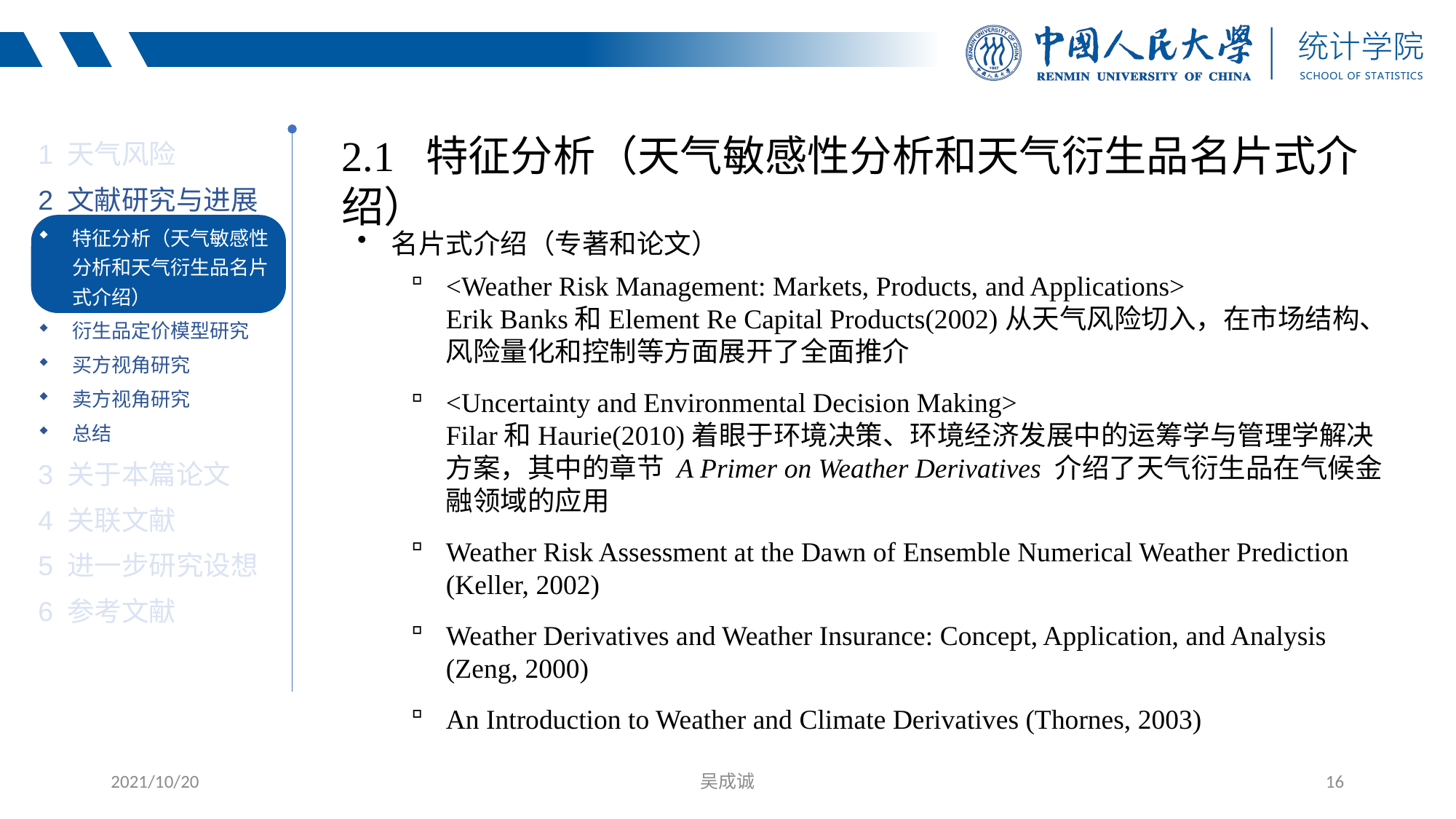

1 天气风险
2 文献研究与进展
特征分析（天气敏感性分析和天气衍生品名片式介绍）
衍生品定价模型研究
买方视角研究
卖方视角研究
总结
3 关于本篇论文
4 关联文献
5 进一步研究设想
6 参考文献
2.1  特征分析（天气敏感性分析和天气衍生品名片式介绍）

名片式介绍（专著和论文）
<Weather Risk Management: Markets, Products, and Applications>
Erik Banks和Element Re Capital Products(2002)从天气风险切入，在市场结构、风险量化和控制等方面展开了全面推介
<Uncertainty and Environmental Decision Making>
Filar和Haurie(2010)着眼于环境决策、环境经济发展中的运筹学与管理学解决方案，其中的章节 A Primer on Weather Derivatives 介绍了天气衍生品在气候金融领域的应用
Weather Risk Assessment at the Dawn of Ensemble Numerical Weather Prediction (Keller, 2002)
Weather Derivatives and Weather Insurance: Concept, Application, and Analysis (Zeng, 2000)
An Introduction to Weather and Climate Derivatives (Thornes, 2003)
2021/10/20
吴成诚
16